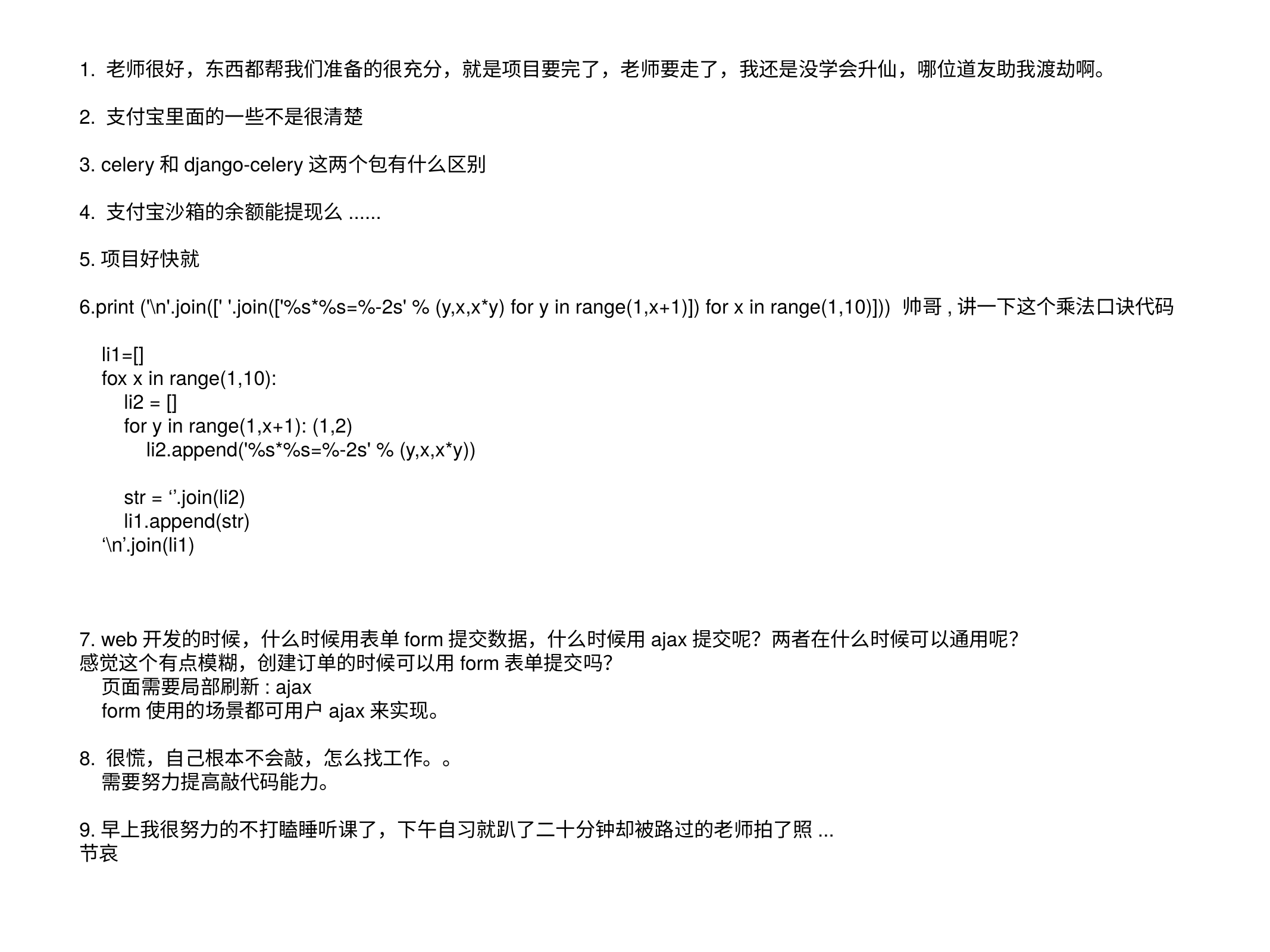

1. 老师很好，东西都帮我们准备的很充分，就是项目要完了，老师要走了，我还是没学会升仙，哪位道友助我渡劫啊。

2. 支付宝里面的一些不是很清楚

3. celery和django-celery这两个包有什么区别

4. 支付宝沙箱的余额能提现么......

5.项目好快就

6.print ('\n'.join([' '.join(['%s*%s=%-2s' % (y,x,x*y) for y in range(1,x+1)]) for x in range(1,10)])) 帅哥,讲一下这个乘法口诀代码

li1=[]
fox x in range(1,10):
li2 = []
for y in range(1,x+1): (1,2)
li2.append('%s*%s=%-2s' % (y,x,x*y))

str = ‘’.join(li2)
li1.append(str)
‘\n’.join(li1)

7. web开发的时候，什么时候用表单form提交数据，什么时候用ajax提交呢？两者在什么时候可以通用呢？
感觉这个有点模糊，创建订单的时候可以用form表单提交吗？
页面需要局部刷新: ajax
form使用的场景都可用户ajax来实现。

8. 很慌，自己根本不会敲，怎么找工作。。
需要努力提高敲代码能力。

9.早上我很努力的不打瞌睡听课了，下午自习就趴了二十分钟却被路过的老师拍了照...
节哀